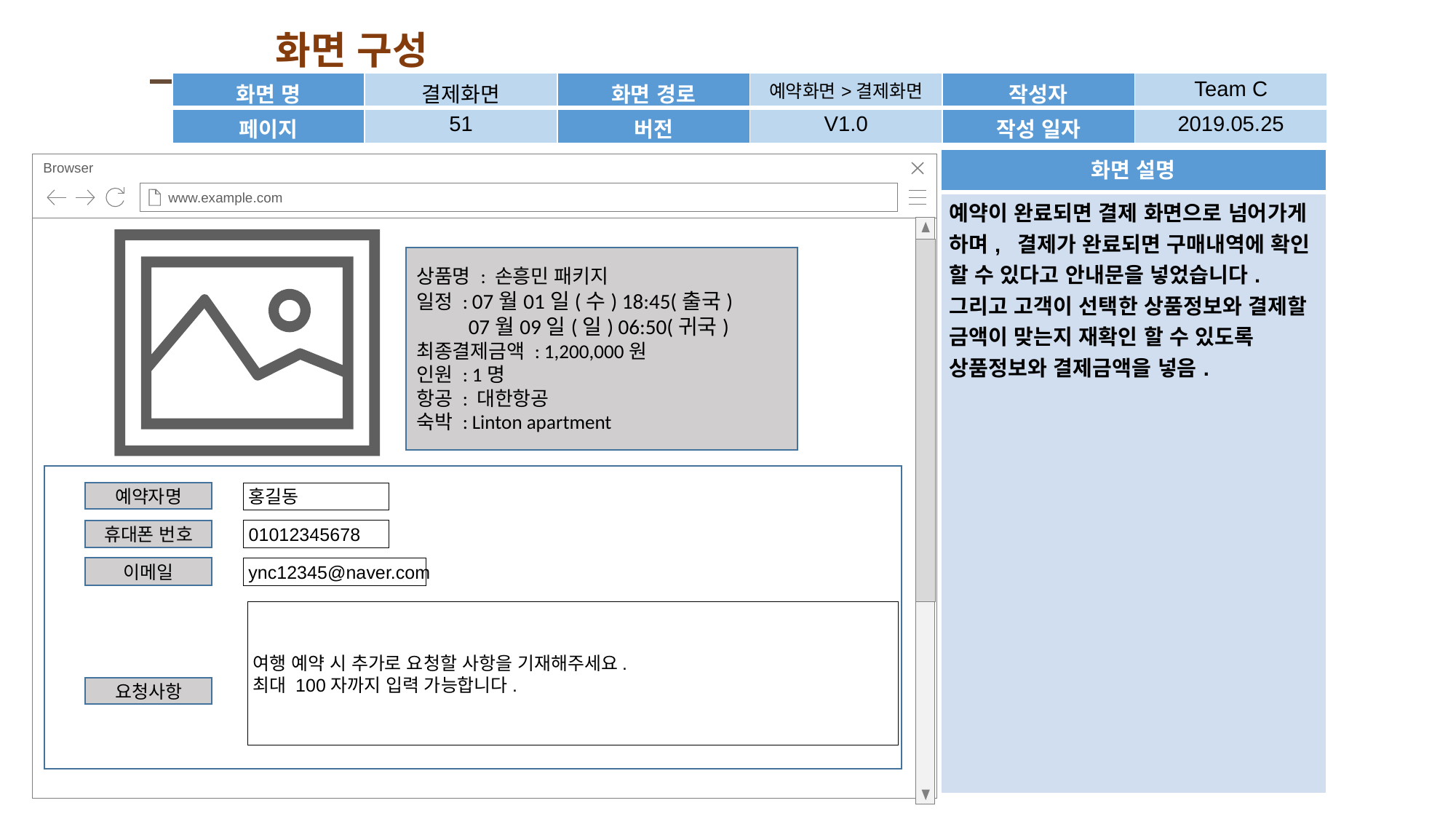

화면 구성
| 화면 명 | 결제화면 | 화면 경로 | 예약화면>결제화면 | 작성자 | Team C |
| --- | --- | --- | --- | --- | --- |
| 페이지 | 51 | 버전 | V1.0 | 작성 일자 | 2019.05.25 |
| 화면 설명 |
| --- |
| 예약이 완료되면 결제 화면으로 넘어가게 하며, 결제가 완료되면 구매내역에 확인 할 수 있다고 안내문을 넣었습니다. 그리고 고객이 선택한 상품정보와 결제할 금액이 맞는지 재확인 할 수 있도록 상품정보와 결제금액을 넣음. |
Browser

www.example.com

상품명 : 손흥민 패키지
일정 : 07월01일(수) 18:45(출국)
           07월09일(일) 06:50(귀국)
최종결제금액 : 1,200,000원
인원 : 1명
항공 : 대한항공
숙박 : Linton apartment

예약자명
홍길동
휴대폰 번호
01012345678
ync12345@naver.com
이메일
여행 예약 시 추가로 요청할 사항을 기재해주세요.
최대 100자까지 입력 가능합니다.
요청사항